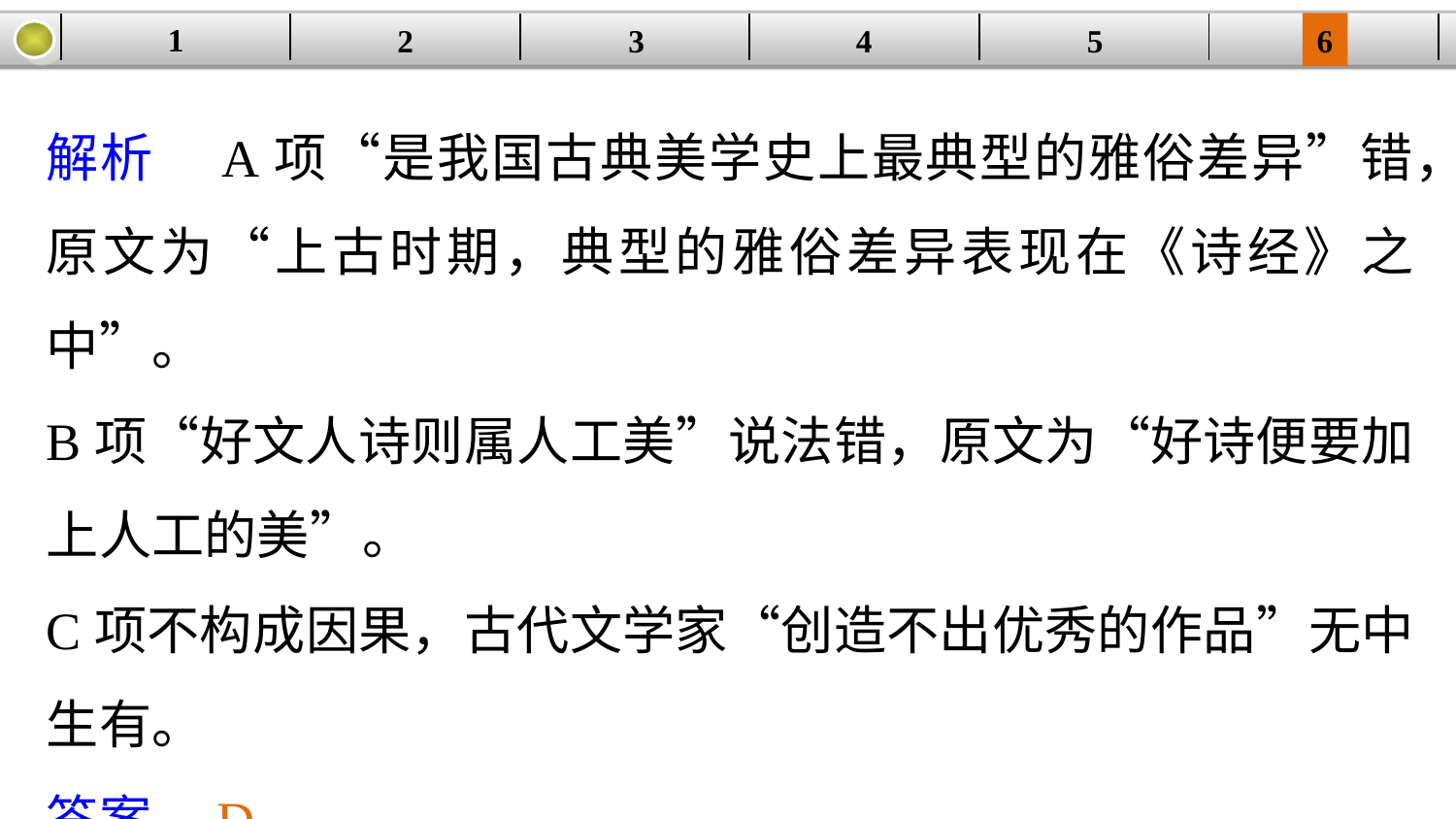

1
3
4
5
6
2
|  |  |  |  |  |  |
| --- | --- | --- | --- | --- | --- |

解析　A项“是我国古典美学史上最典型的雅俗差异”错，原文为“上古时期，典型的雅俗差异表现在《诗经》之中”。
B项“好文人诗则属人工美”说法错，原文为“好诗便要加上人工的美”。
C项不构成因果，古代文学家“创造不出优秀的作品”无中生有。
答案　D